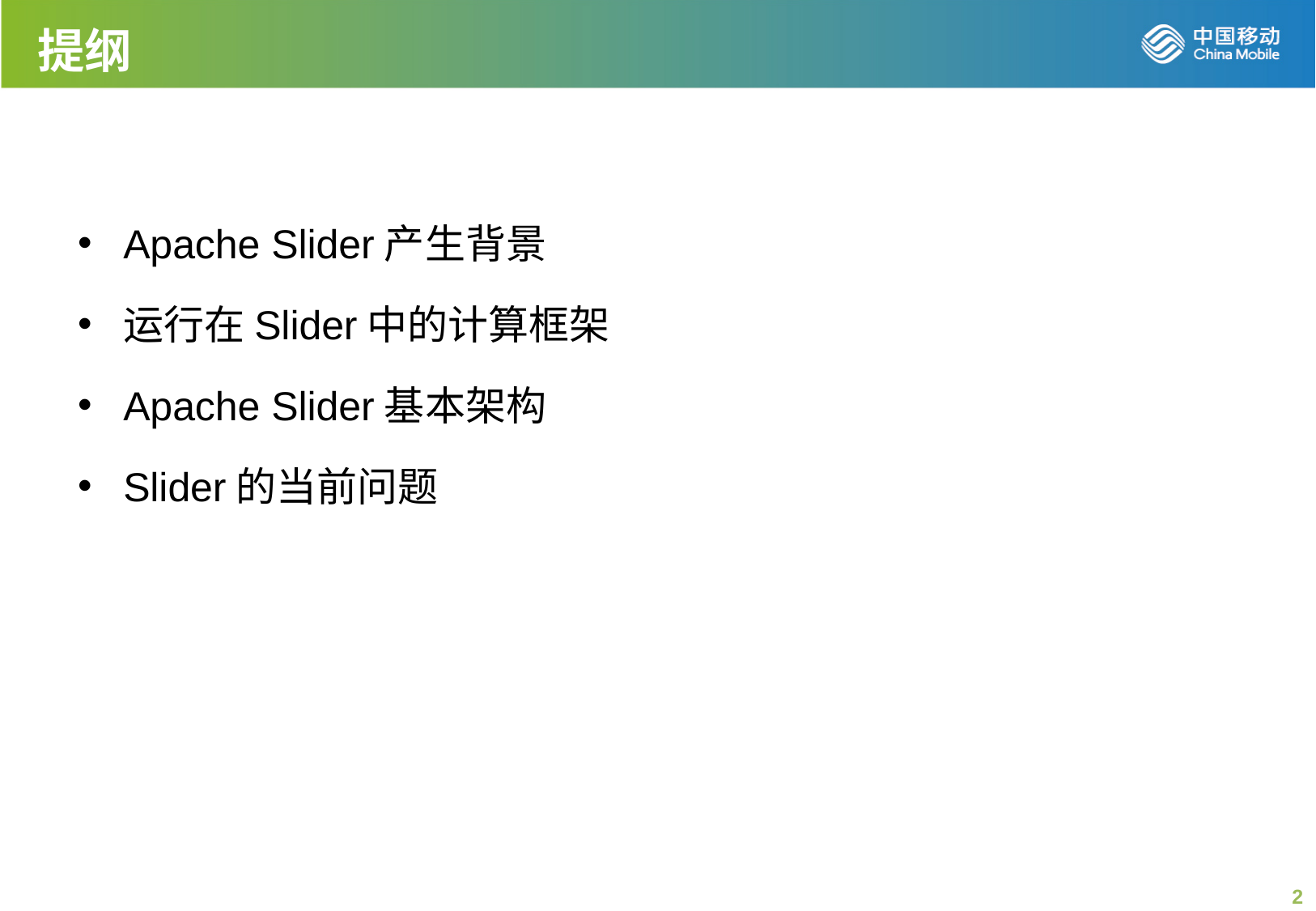

# 提纲
Apache Slider产生背景
运行在Slider中的计算框架
Apache Slider基本架构
Slider的当前问题